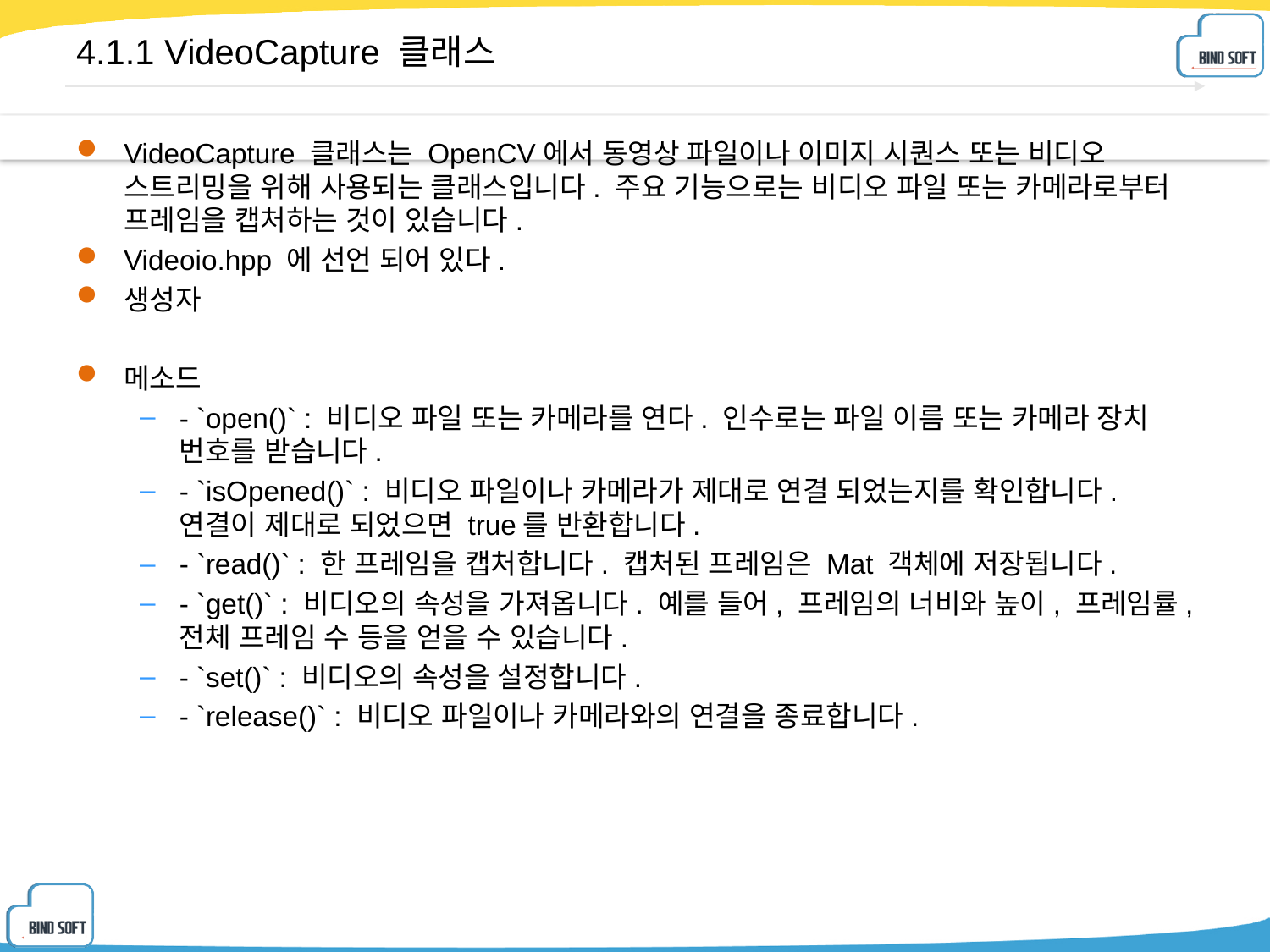

# 4.1.1 VideoCapture 클래스
VideoCapture 클래스는 OpenCV에서 동영상 파일이나 이미지 시퀀스 또는 비디오 스트리밍을 위해 사용되는 클래스입니다. 주요 기능으로는 비디오 파일 또는 카메라로부터 프레임을 캡처하는 것이 있습니다.
Videoio.hpp 에 선언 되어 있다.
생성자

메소드
- `open()` : 비디오 파일 또는 카메라를 연다. 인수로는 파일 이름 또는 카메라 장치 번호를 받습니다.
- `isOpened()` : 비디오 파일이나 카메라가 제대로 연결 되었는지를 확인합니다. 연결이 제대로 되었으면 true를 반환합니다.
- `read()` : 한 프레임을 캡처합니다. 캡처된 프레임은 Mat 객체에 저장됩니다.
- `get()` : 비디오의 속성을 가져옵니다. 예를 들어, 프레임의 너비와 높이, 프레임률, 전체 프레임 수 등을 얻을 수 있습니다.
- `set()` : 비디오의 속성을 설정합니다.
- `release()` : 비디오 파일이나 카메라와의 연결을 종료합니다.